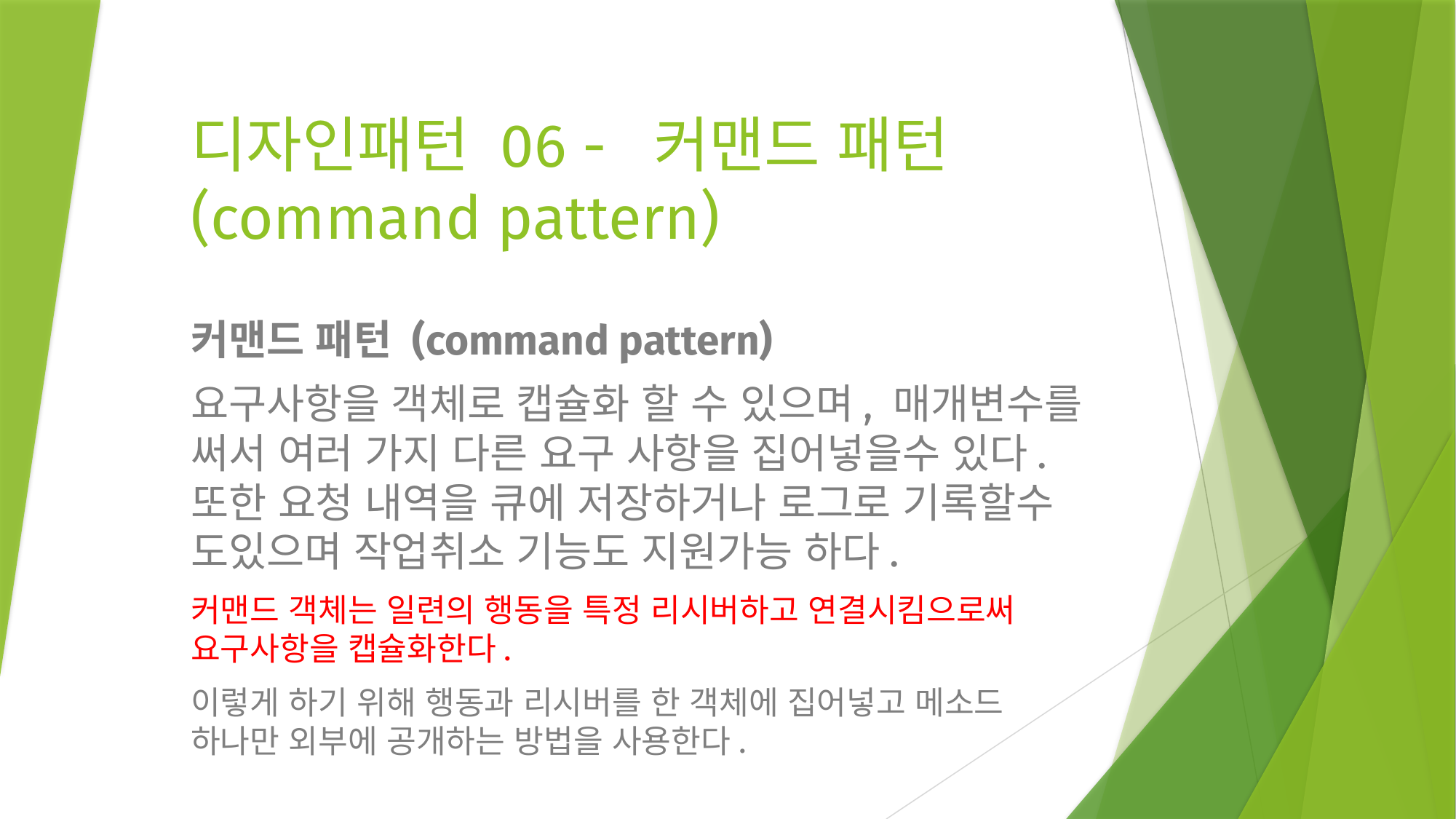

# 디자인패턴 06 -  커맨드 패턴 (command pattern)
커맨드 패턴 (command pattern)
요구사항을 객체로 캡슐화 할 수 있으며, 매개변수를 써서 여러 가지 다른 요구 사항을 집어넣을수 있다.또한 요청 내역을 큐에 저장하거나 로그로 기록할수 도있으며 작업취소 기능도 지원가능 하다.
커맨드 객체는 일련의 행동을 특정 리시버하고 연결시킴으로써 요구사항을 캡슐화한다.
이렇게 하기 위해 행동과 리시버를 한 객체에 집어넣고 메소드 하나만 외부에 공개하는 방법을 사용한다.